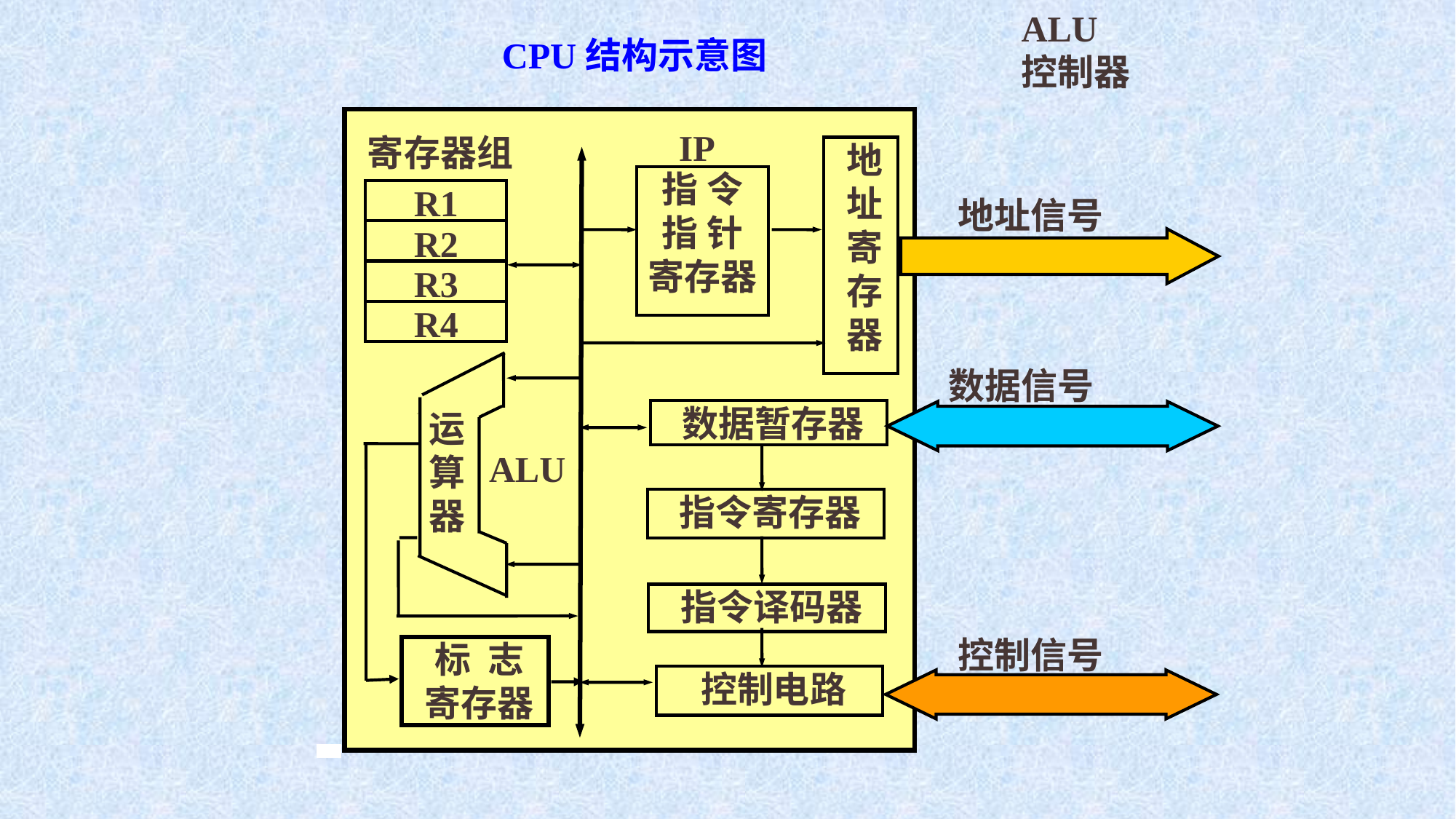

ALU
控制器
CPU结构示意图

IP
寄存器组
地
址
寄存
器

指 令
指 针
寄存器
R1
地址信号

R2

R3

R4

数据信号

数据暂存器

运
算
器

ALU
指令寄存器

指令译码器

控制信号

标  志
寄存器
控制电路